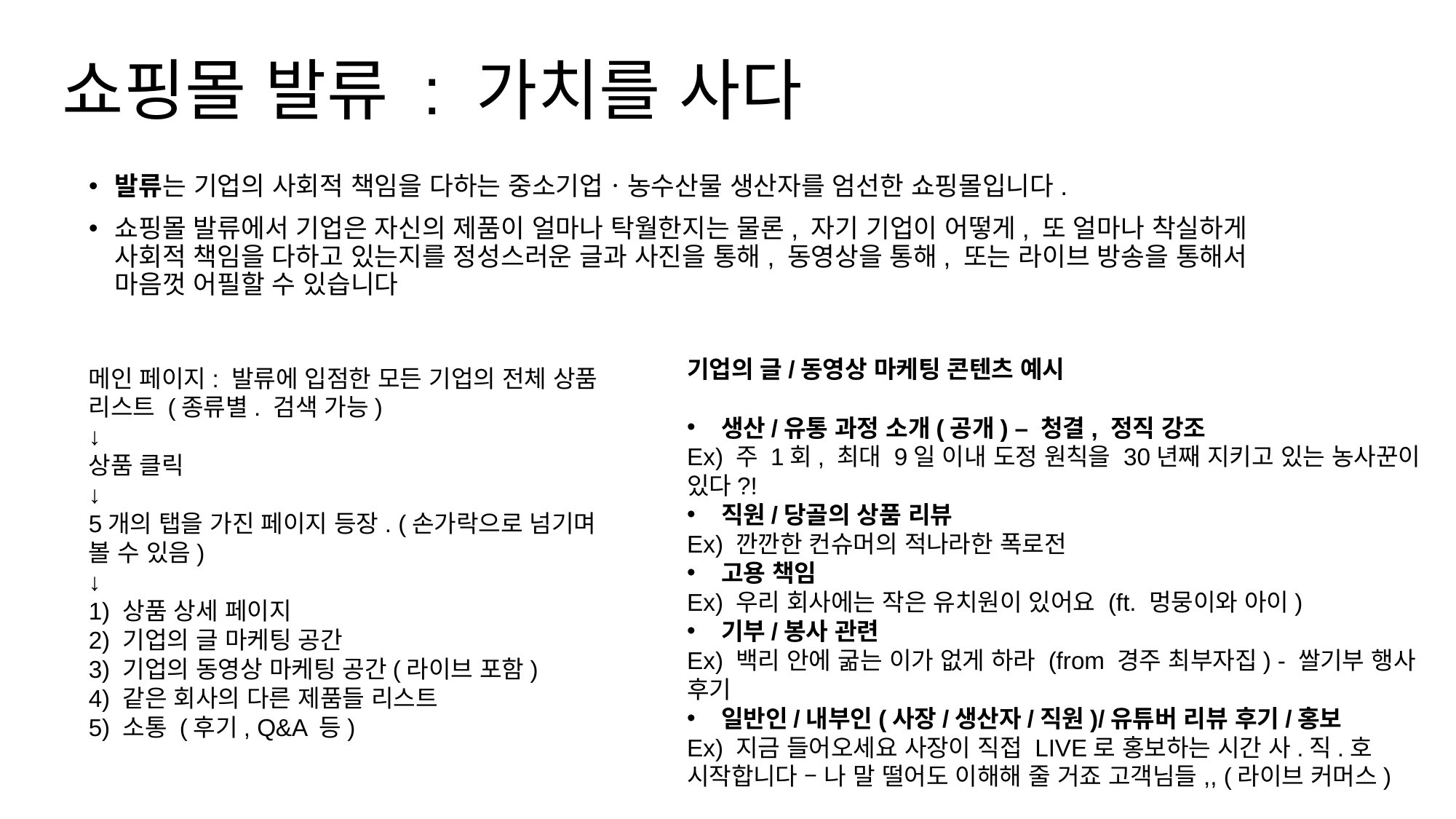

쇼핑몰 발류 : 가치를 사다
발류는 기업의 사회적 책임을 다하는 중소기업ㆍ농수산물 생산자를 엄선한 쇼핑몰입니다.
쇼핑몰 발류에서 기업은 자신의 제품이 얼마나 탁월한지는 물론, 자기 기업이 어떻게, 또 얼마나 착실하게 사회적 책임을 다하고 있는지를 정성스러운 글과 사진을 통해, 동영상을 통해, 또는 라이브 방송을 통해서 마음껏 어필할 수 있습니다

기업의 글/동영상 마케팅 콘텐츠 예시

생산/유통 과정 소개(공개) – 청결, 정직 강조
Ex) 주 1회, 최대 9일 이내 도정 원칙을 30년째 지키고 있는 농사꾼이 있다?!
직원/당골의 상품 리뷰
Ex) 깐깐한 컨슈머의 적나라한 폭로전
고용 책임
Ex) 우리 회사에는 작은 유치원이 있어요 (ft. 멍뭉이와 아이)
기부/봉사 관련
Ex) 백리 안에 굶는 이가 없게 하라 (from 경주 최부자집) - 쌀기부 행사 후기
일반인/내부인(사장/생산자/직원)/유튜버 리뷰 후기/홍보
Ex) 지금 들어오세요 사장이 직접 LIVE로 홍보하는 시간 사.직.호 시작합니다 – 나 말 떨어도 이해해 줄 거죠 고객님들,, (라이브 커머스)

메인 페이지: 발류에 입점한 모든 기업의 전체 상품 리스트 (종류별. 검색 가능)
↓
상품 클릭
↓
5개의 탭을 가진 페이지 등장. (손가락으로 넘기며 볼 수 있음)
↓
1) 상품 상세 페이지
2) 기업의 글 마케팅 공간
3) 기업의 동영상 마케팅 공간(라이브 포함)
4) 같은 회사의 다른 제품들 리스트
5) 소통 (후기, Q&A 등)